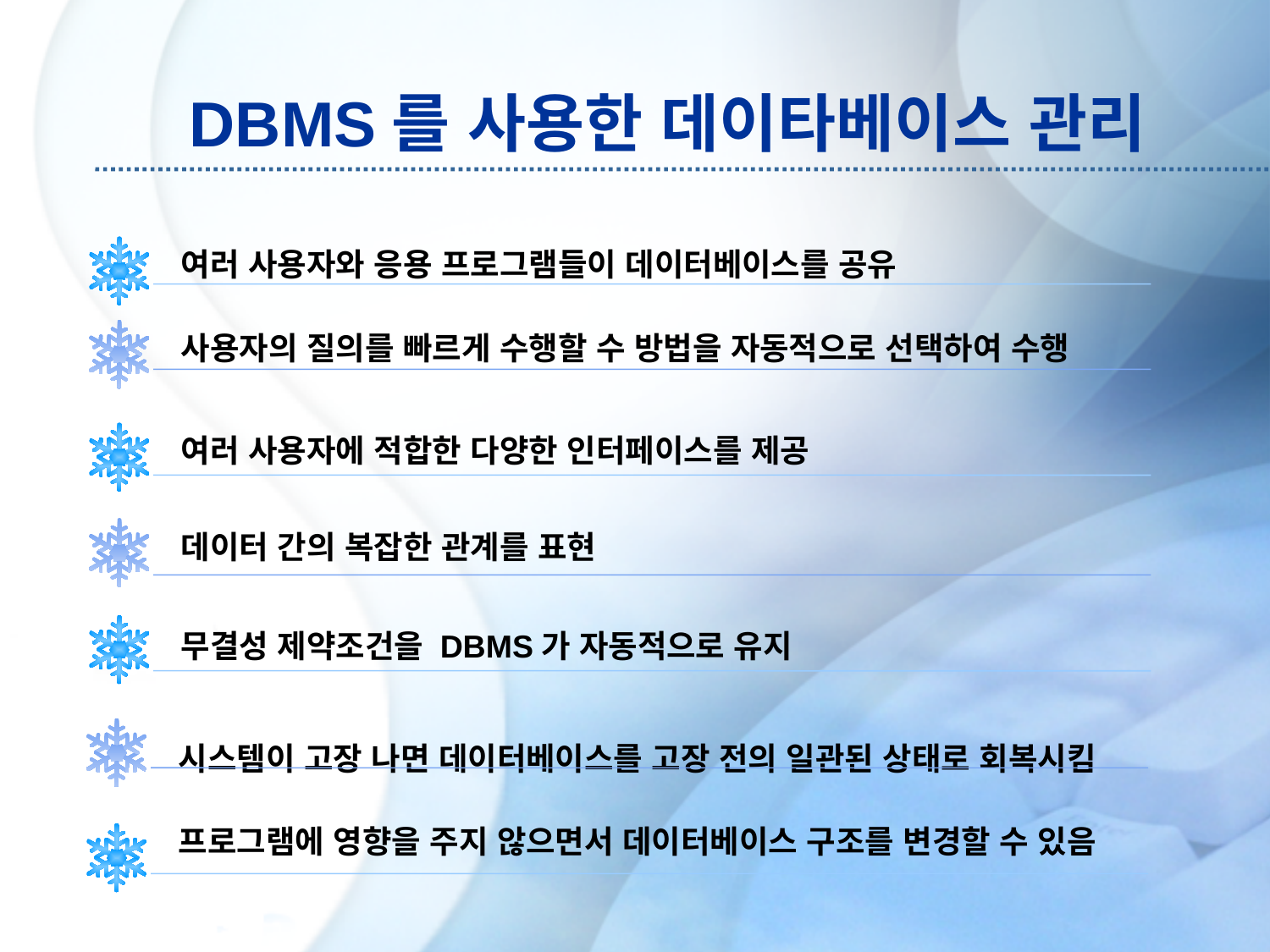

# DBMS를 사용한 데이타베이스 관리
여러 사용자와 응용 프로그램들이 데이터베이스를 공유

사용자의 질의를 빠르게 수행할 수 방법을 자동적으로 선택하여 수행

여러 사용자에 적합한 다양한 인터페이스를 제공

데이터 간의 복잡한 관계를 표현

무결성 제약조건을 DBMS가 자동적으로 유지

시스템이 고장 나면 데이터베이스를 고장 전의 일관된 상태로 회복시킴

프로그램에 영향을 주지 않으면서 데이터베이스 구조를 변경할 수 있음